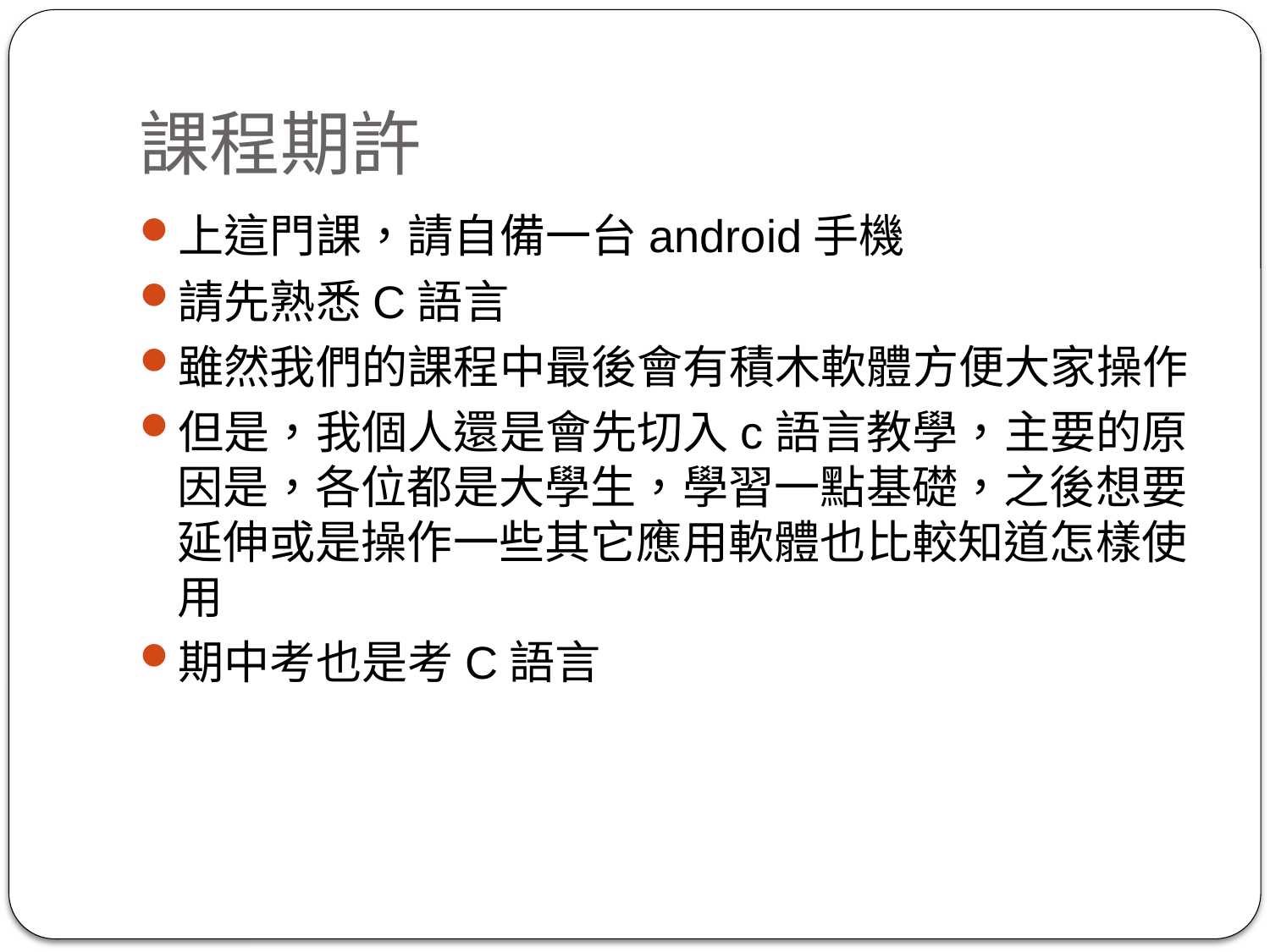

# 課程期許
上這門課，請自備一台android手機
請先熟悉C語言
雖然我們的課程中最後會有積木軟體方便大家操作
但是，我個人還是會先切入c語言教學，主要的原因是，各位都是大學生，學習一點基礎，之後想要延伸或是操作一些其它應用軟體也比較知道怎樣使用
期中考也是考C語言